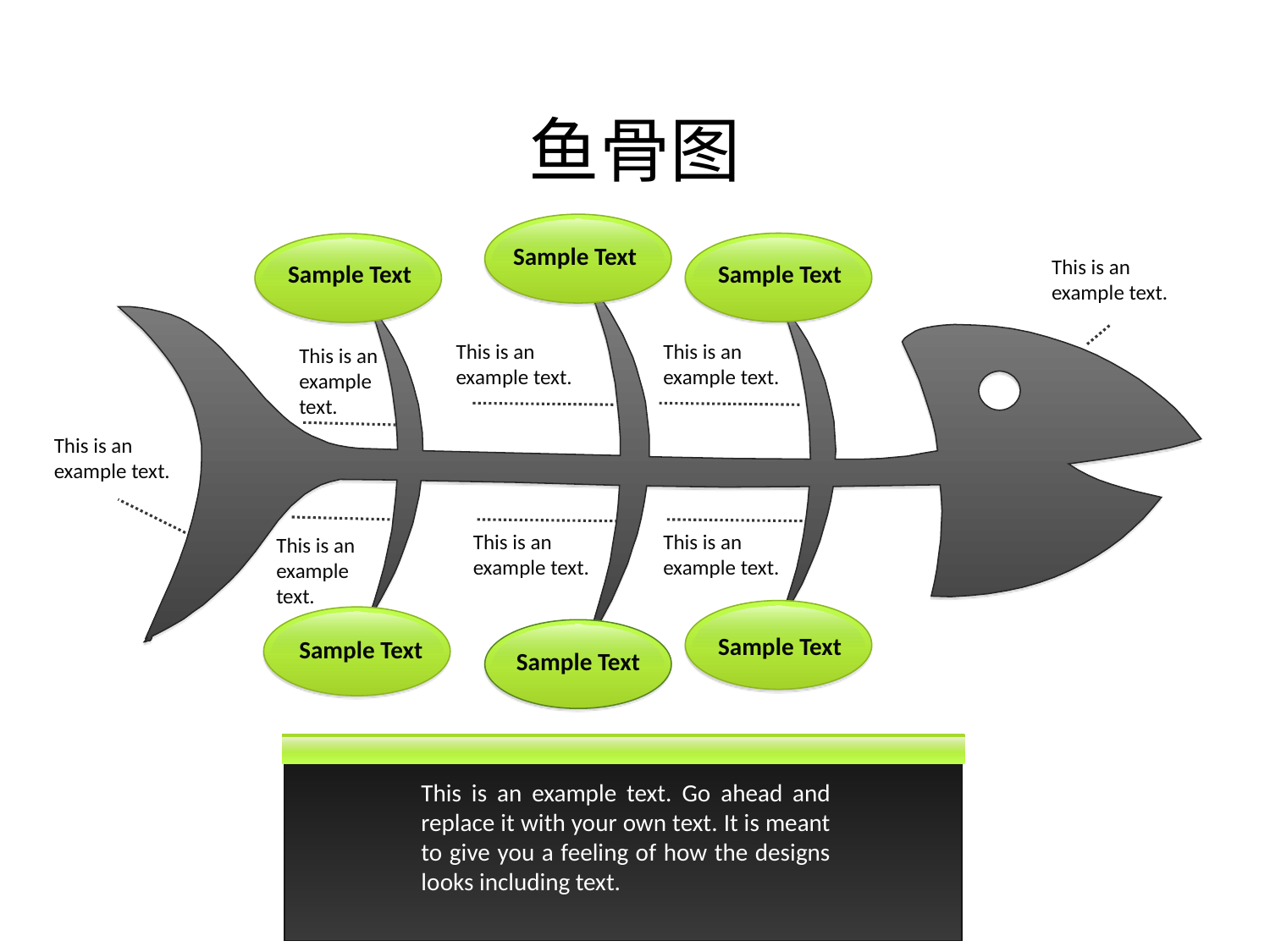

鱼骨图

Sample Text
This is an example text.
Sample Text
Sample Text

This is an example text.
This is an example text.
This is an example text.

This is an example text.

This is an example text.
This is an example text.
This is an example text.

Sample Text
Sample Text
Sample Text

This is an example text. Go ahead and replace it with your own text. It is meant to give you a feeling of how the designs looks including text.